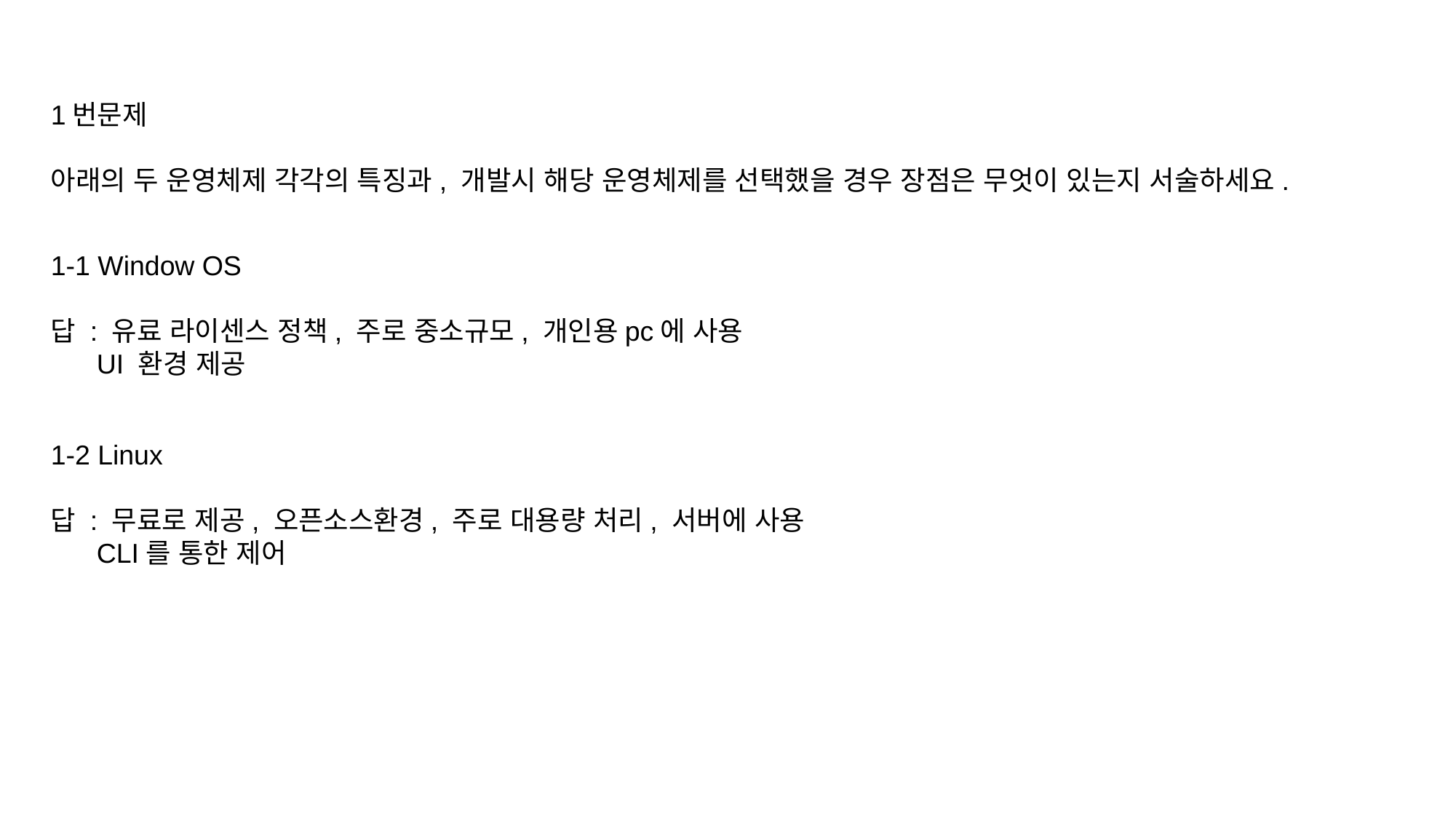

1번문제

아래의 두 운영체제 각각의 특징과, 개발시 해당 운영체제를 선택했을 경우 장점은 무엇이 있는지 서술하세요.
1-1 Window OS

답 : 유료 라이센스 정책, 주로 중소규모, 개인용pc에 사용
      UI 환경 제공
1-2 Linux

답 : 무료로 제공, 오픈소스환경, 주로 대용량 처리, 서버에 사용
      CLI를 통한 제어